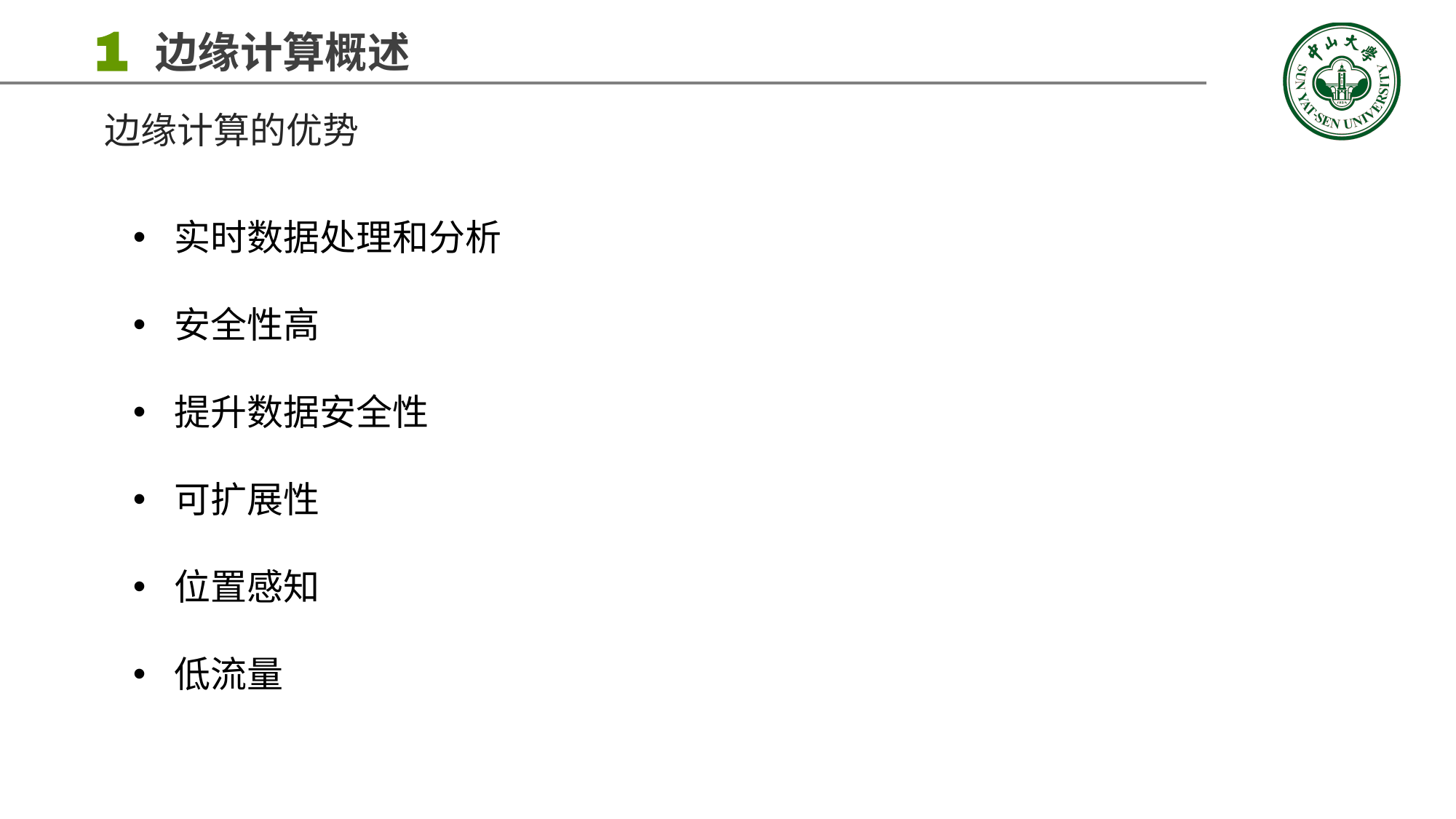

1
边缘计算概述
边缘计算的优势
实时数据处理和分析

安全性高

提升数据安全性

可扩展性

位置感知

低流量